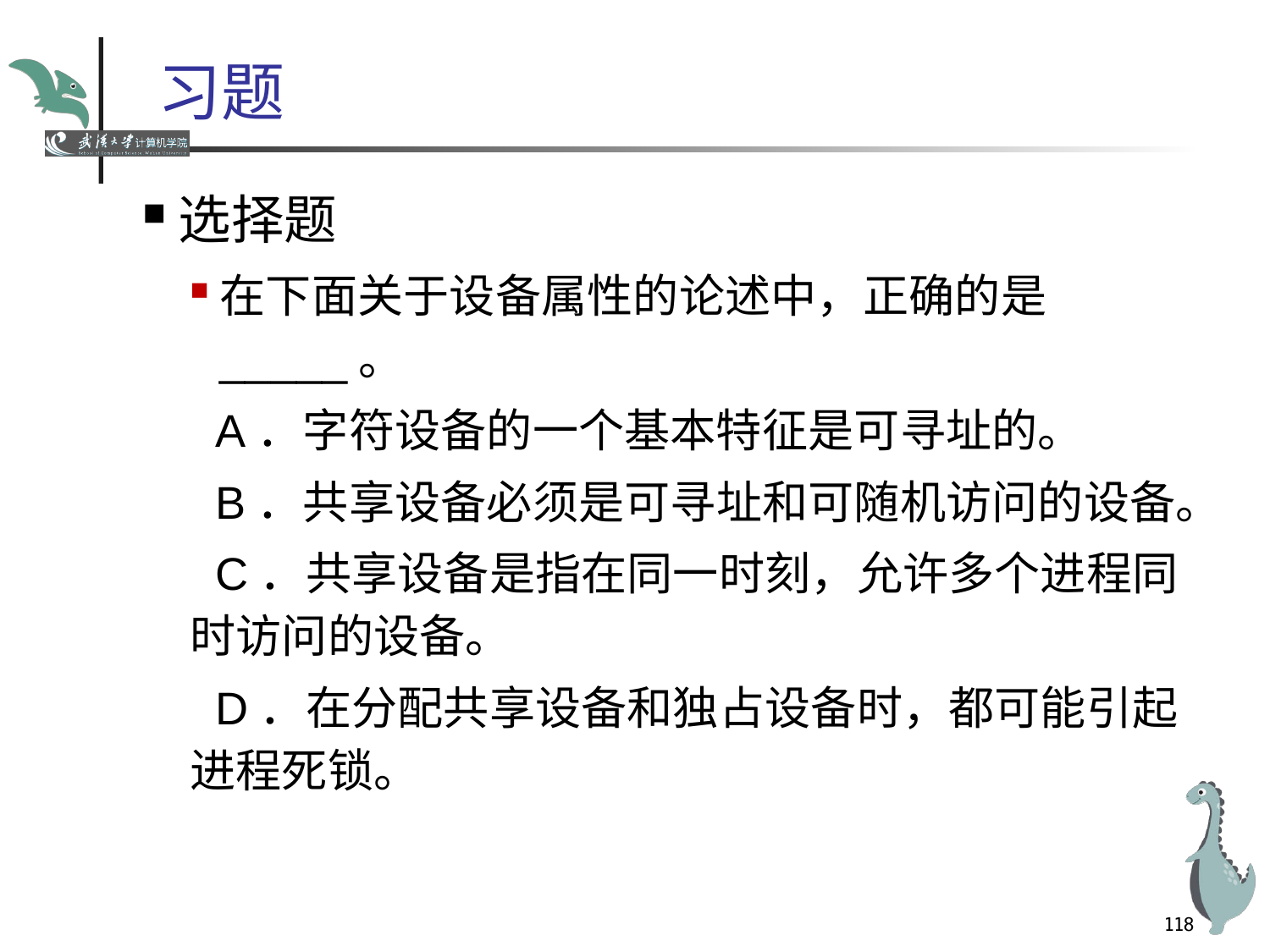

# 习题
选择题
在下面关于设备属性的论述中，正确的是_____。
  A．字符设备的一个基本特征是可寻址的。
  B．共享设备必须是可寻址和可随机访问的设备。
  C．共享设备是指在同一时刻，允许多个进程同时访问的设备。
  D．在分配共享设备和独占设备时，都可能引起进程死锁。
118